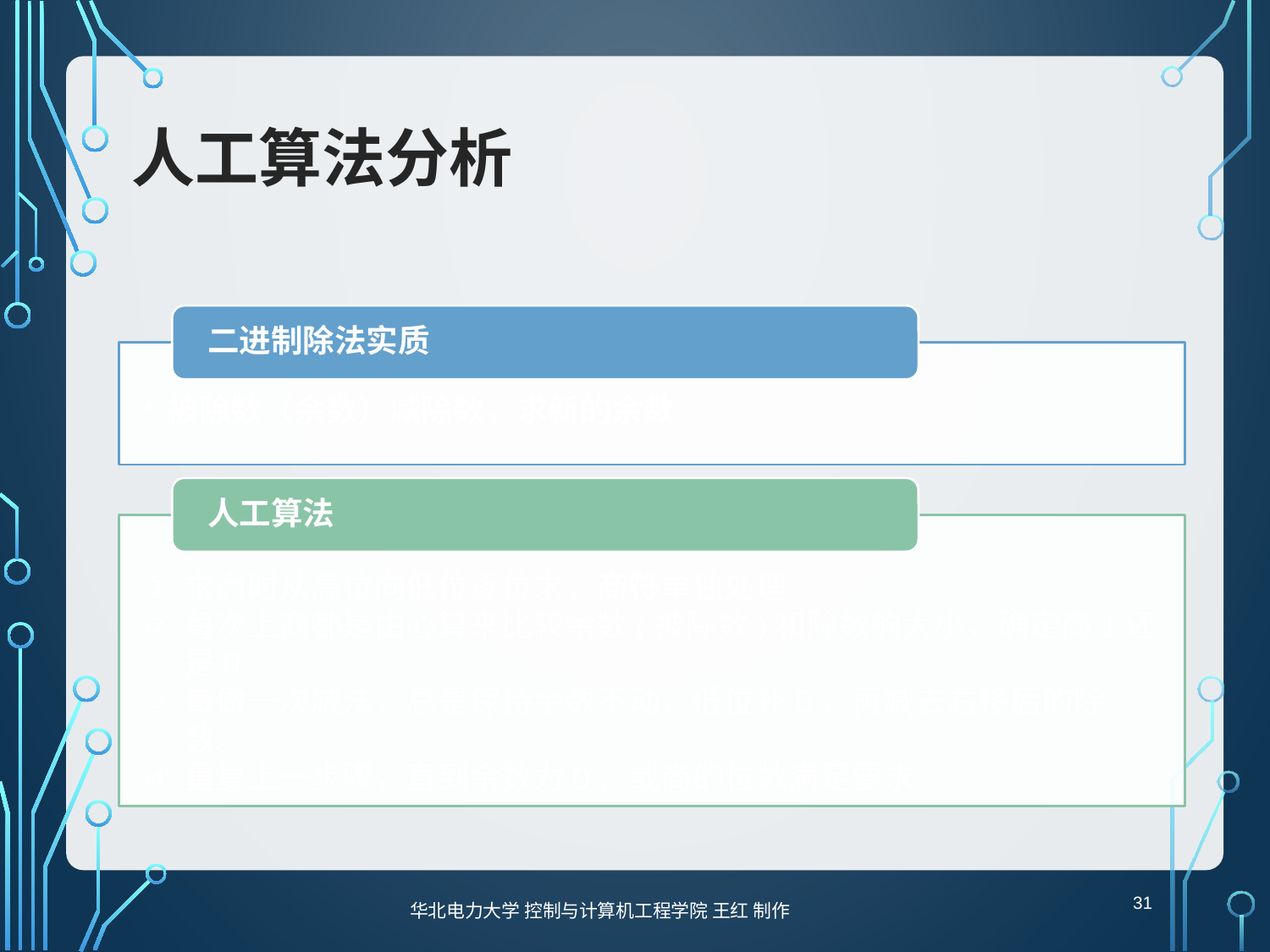

# 人工算法分析
被除数（余数）减除数，求新的余数
二进制除法实质
求商时从高位向低位逐位求，商符单独处理
每次上商都是由心算来比较余数(被除数)和除数的大小，确定商1还是0
每做一次减法，总是保持余数不动，低位补0，再减去右移后的除数。
重复上一步骤，直到余数为0，或商的位数满足要求
人工算法
华北电力大学 控制与计算机工程学院 王红 制作
31